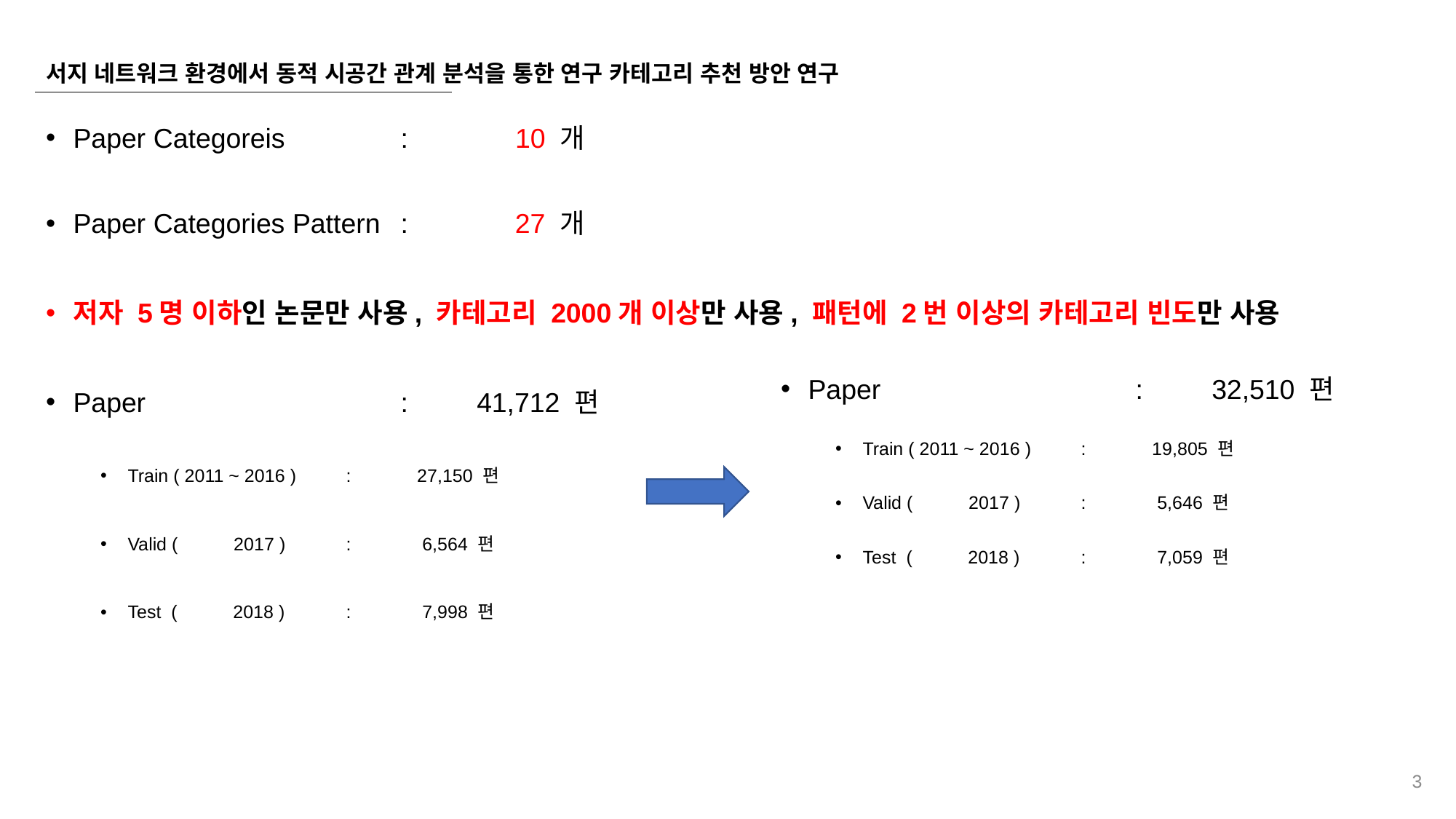

# 서지 네트워크 환경에서 동적 시공간 관계 분석을 통한 연구 카테고리 추천 방안 연구
Paper Categoreis		:              10 개

Paper Categories Pattern	:              27 개

저자 5명 이하인 논문만 사용, 카테고리 2000개 이상만 사용, 패턴에 2번 이상의 카테고리 빈도만 사용

Paper			:         41,712 편

Train ( 2011 ~ 2016 )	:             27,150 편

Valid (           2017 )	:              6,564 편

Test  (           2018 )	:              7,998 편
Paper			:         32,510 편

Train ( 2011 ~ 2016 )	:             19,805 편

Valid (           2017 )	:              5,646 편

Test  (           2018 )	:              7,059 편

3